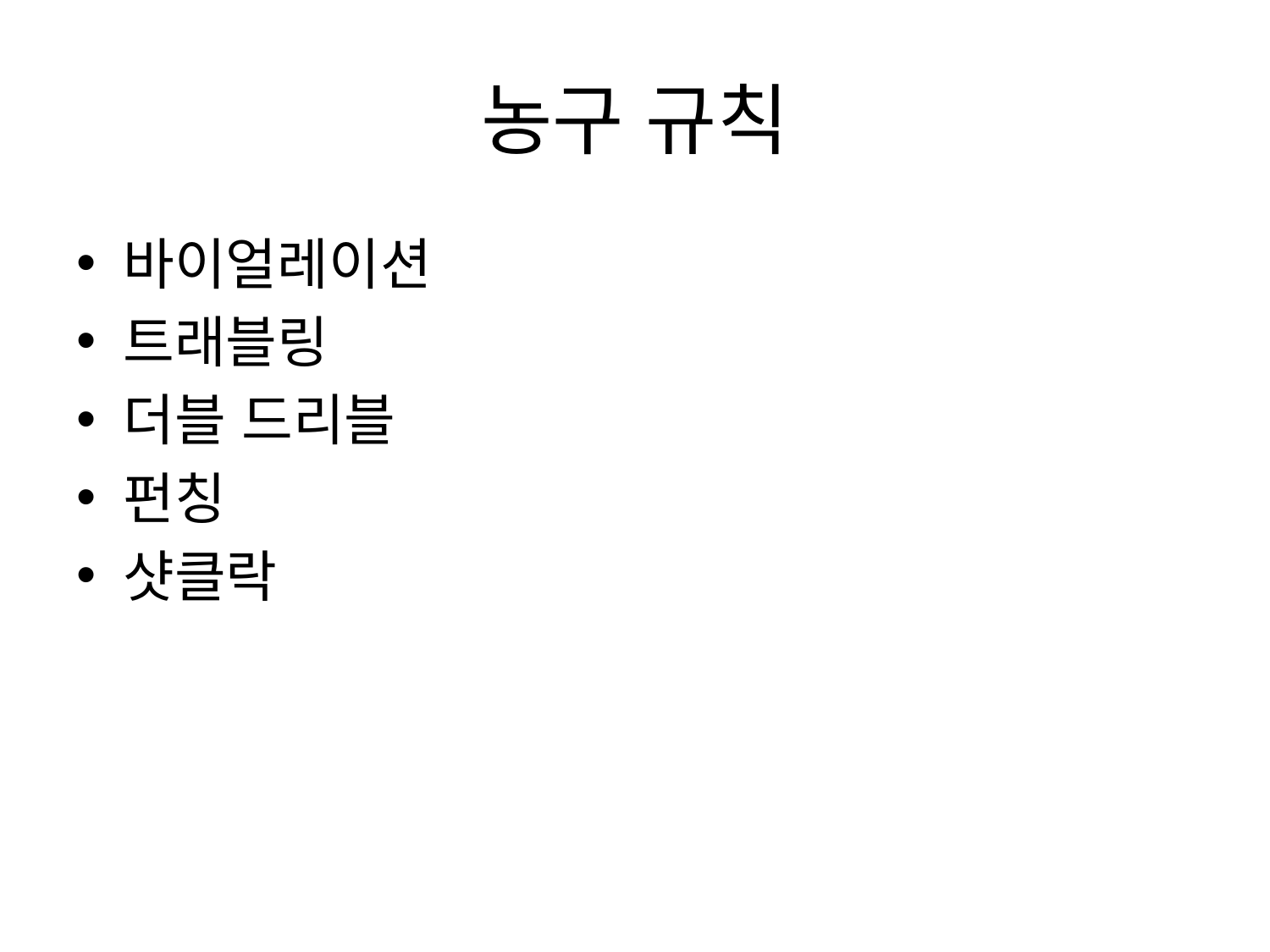

# 농구 규칙
바이얼레이션
트래블링
더블 드리블
펀칭
샷클락